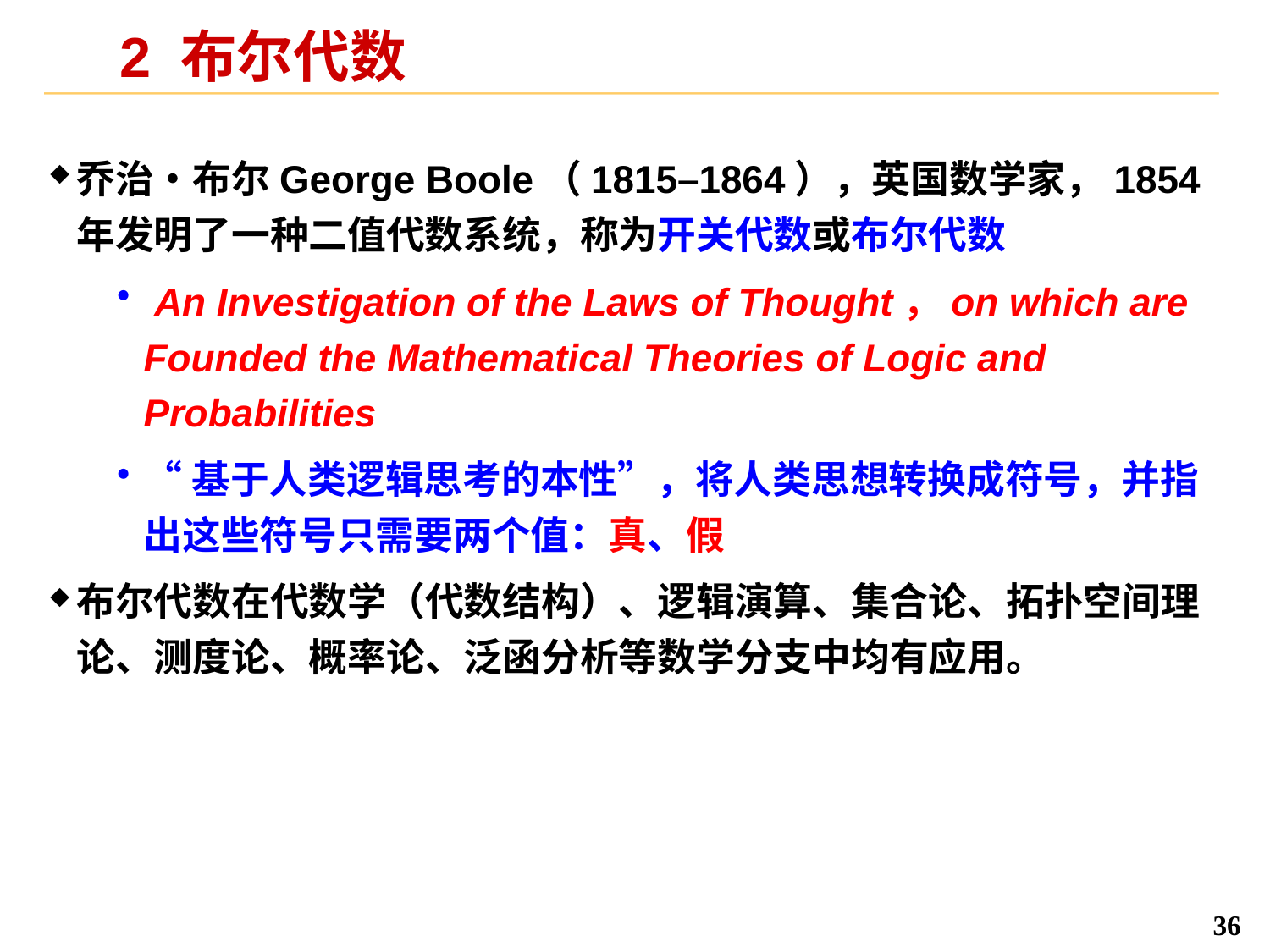

# 2 布尔代数
乔治•布尔George Boole（1815–1864），英国数学家，1854年发明了一种二值代数系统，称为开关代数或布尔代数
 An Investigation of the Laws of Thought，on which are Founded the Mathematical Theories of Logic and Probabilities
“基于人类逻辑思考的本性”，将人类思想转换成符号，并指出这些符号只需要两个值：真、假
布尔代数在代数学（代数结构）、逻辑演算、集合论、拓扑空间理论、测度论、概率论、泛函分析等数学分支中均有应用。
36